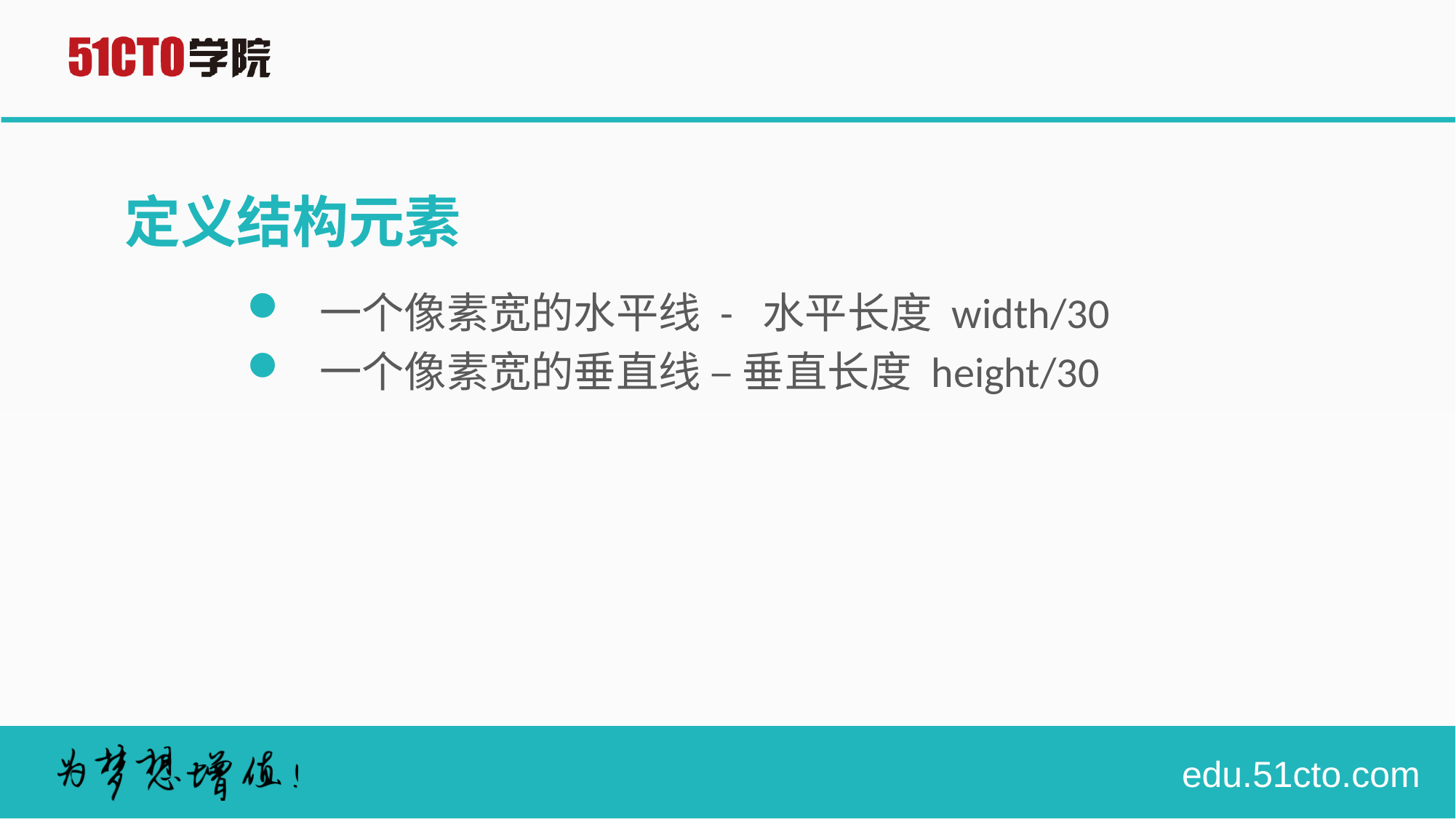

# 定义结构元素
一个像素宽的水平线 -  水平长度 width/30
一个像素宽的垂直线 – 垂直长度 height/30